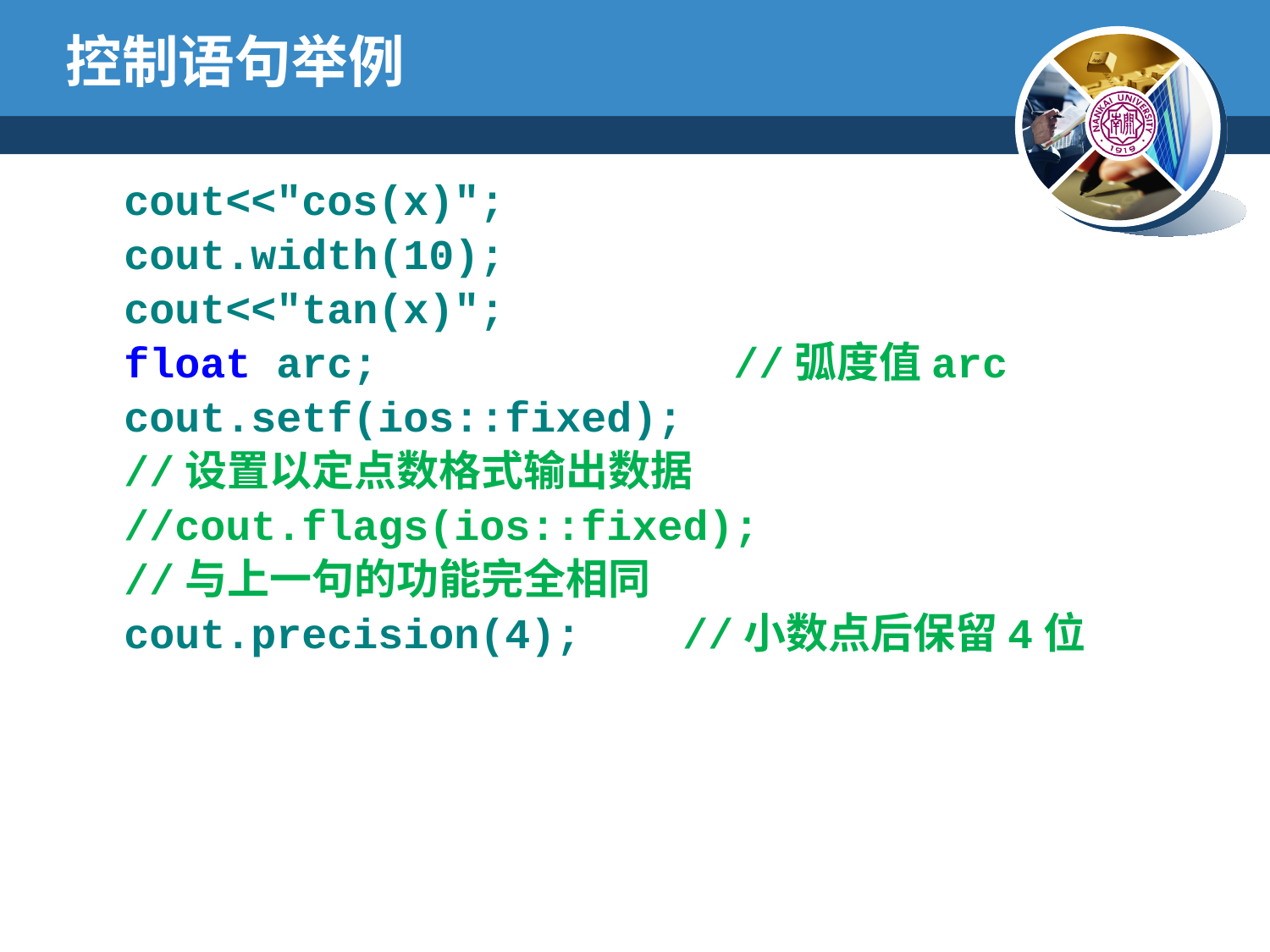

# 控制语句举例
	cout<<"cos(x)";
	cout.width(10);
	cout<<"tan(x)";
	float arc;  		    //弧度值arc
	cout.setf(ios::fixed);
	//设置以定点数格式输出数据
	//cout.flags(ios::fixed);
	//与上一句的功能完全相同
	cout.precision(4);    //小数点后保留4位